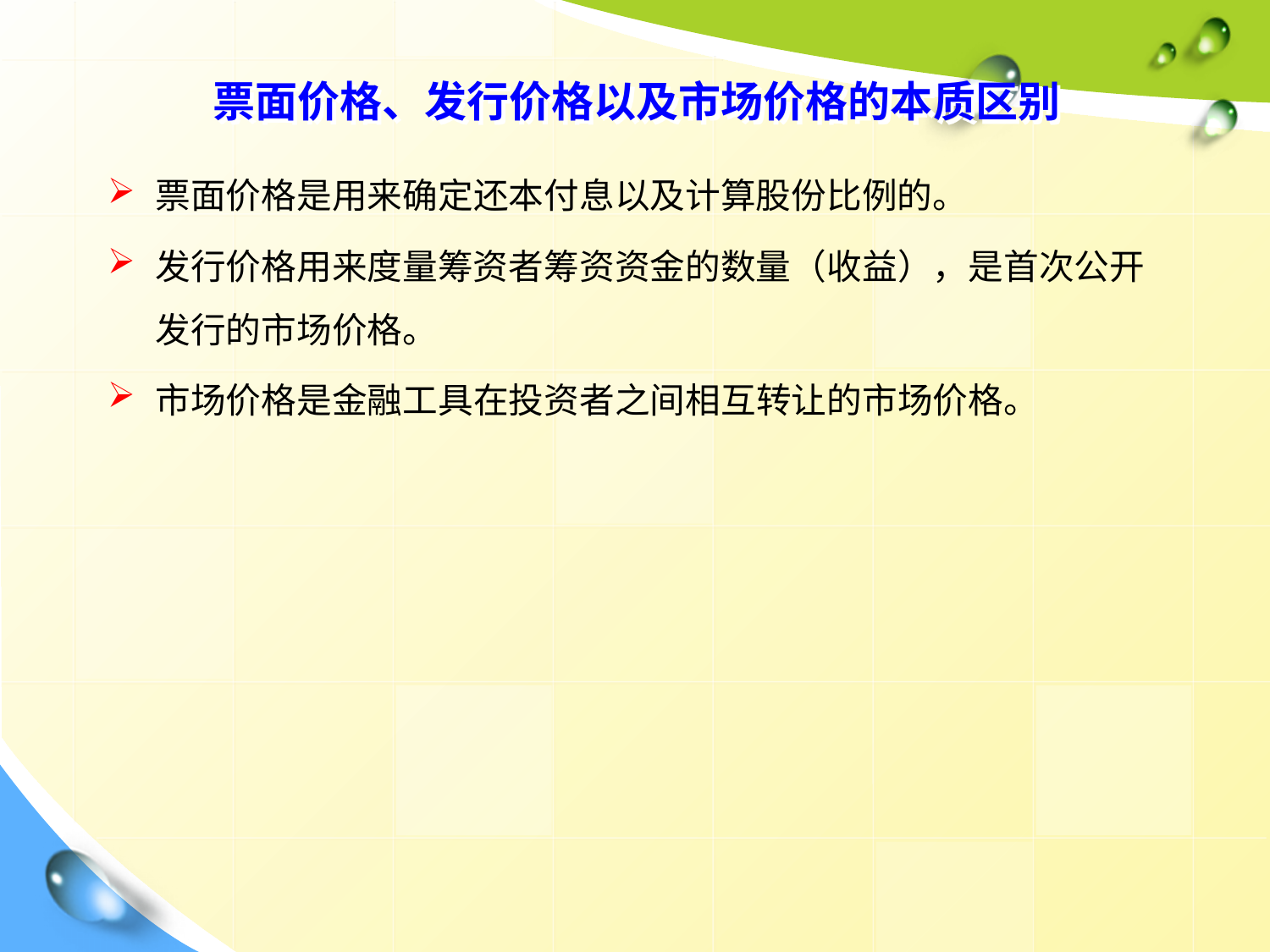

# 票面价格、发行价格以及市场价格的本质区别
票面价格是用来确定还本付息以及计算股份比例的。
发行价格用来度量筹资者筹资资金的数量（收益），是首次公开发行的市场价格。
市场价格是金融工具在投资者之间相互转让的市场价格。